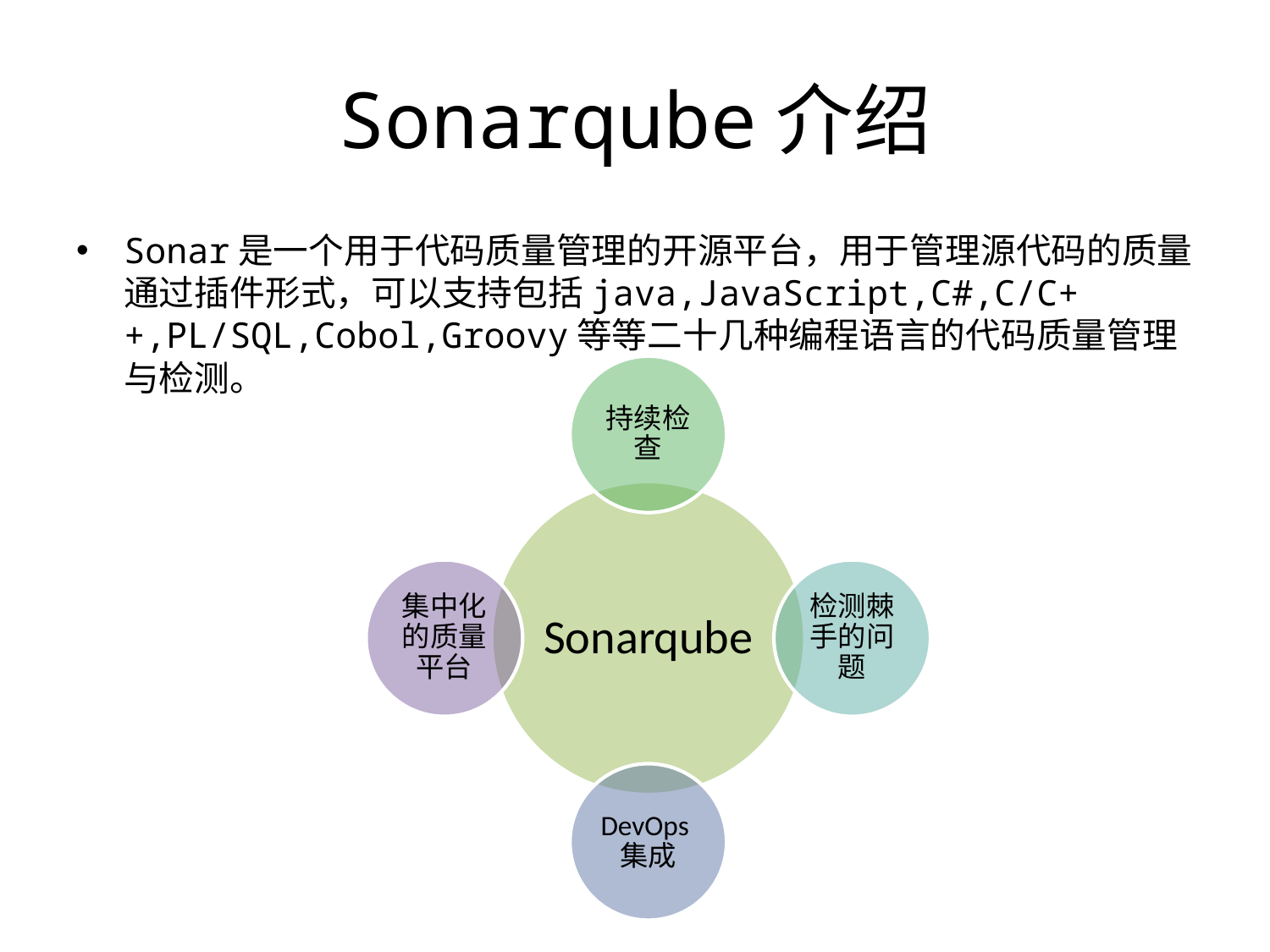

# Sonarqube介绍
Sonar是一个用于代码质量管理的开源平台，用于管理源代码的质量 通过插件形式，可以支持包括java,JavaScript,C#,C/C++,PL/SQL,Cobol,Groovy等等二十几种编程语言的代码质量管理与检测。
Sonarqube
持续检查
检测棘手的问题
DevOps集成
集中化的质量平台